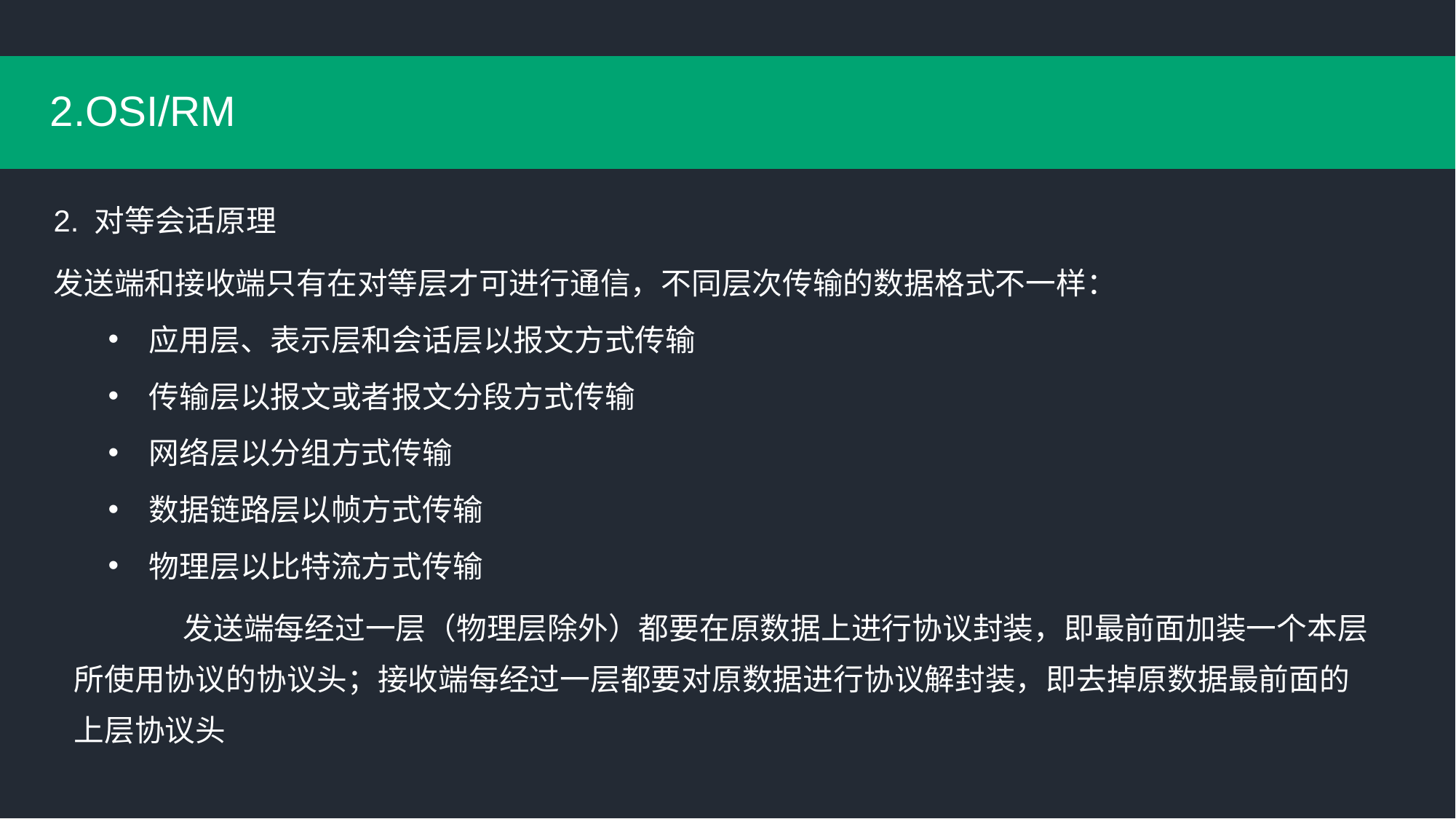

# 2.OSI/RM
2. 对等会话原理
发送端和接收端只有在对等层才可进行通信，不同层次传输的数据格式不一样：
应用层、表示层和会话层以报文方式传输
传输层以报文或者报文分段方式传输
网络层以分组方式传输
数据链路层以帧方式传输
物理层以比特流方式传输
		发送端每经过一层（物理层除外）都要在原数据上进行协议封装，即最前面加装一个本层所使用协议的协议头；接收端每经过一层都要对原数据进行协议解封装，即去掉原数据最前面的上层协议头